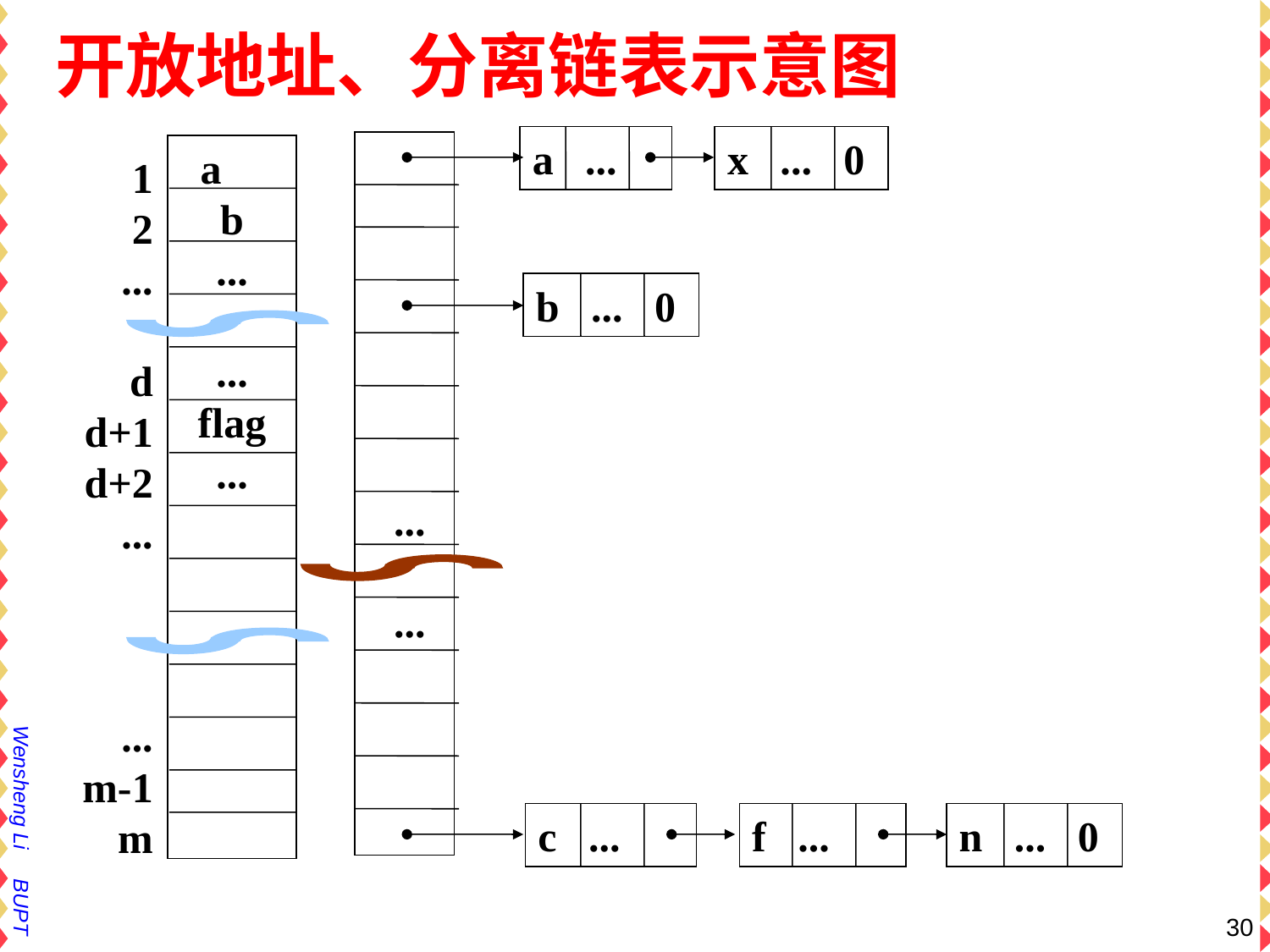

# 开放地址、分离链表示意图
a   ...

x   ...   0

 ...

 ...

b   ...   0

c   ...

f   ...

n   ...   0

a
b
...

...
flag
...

1
2
...

d
d+1
d+2
...

...
m-1
m

30